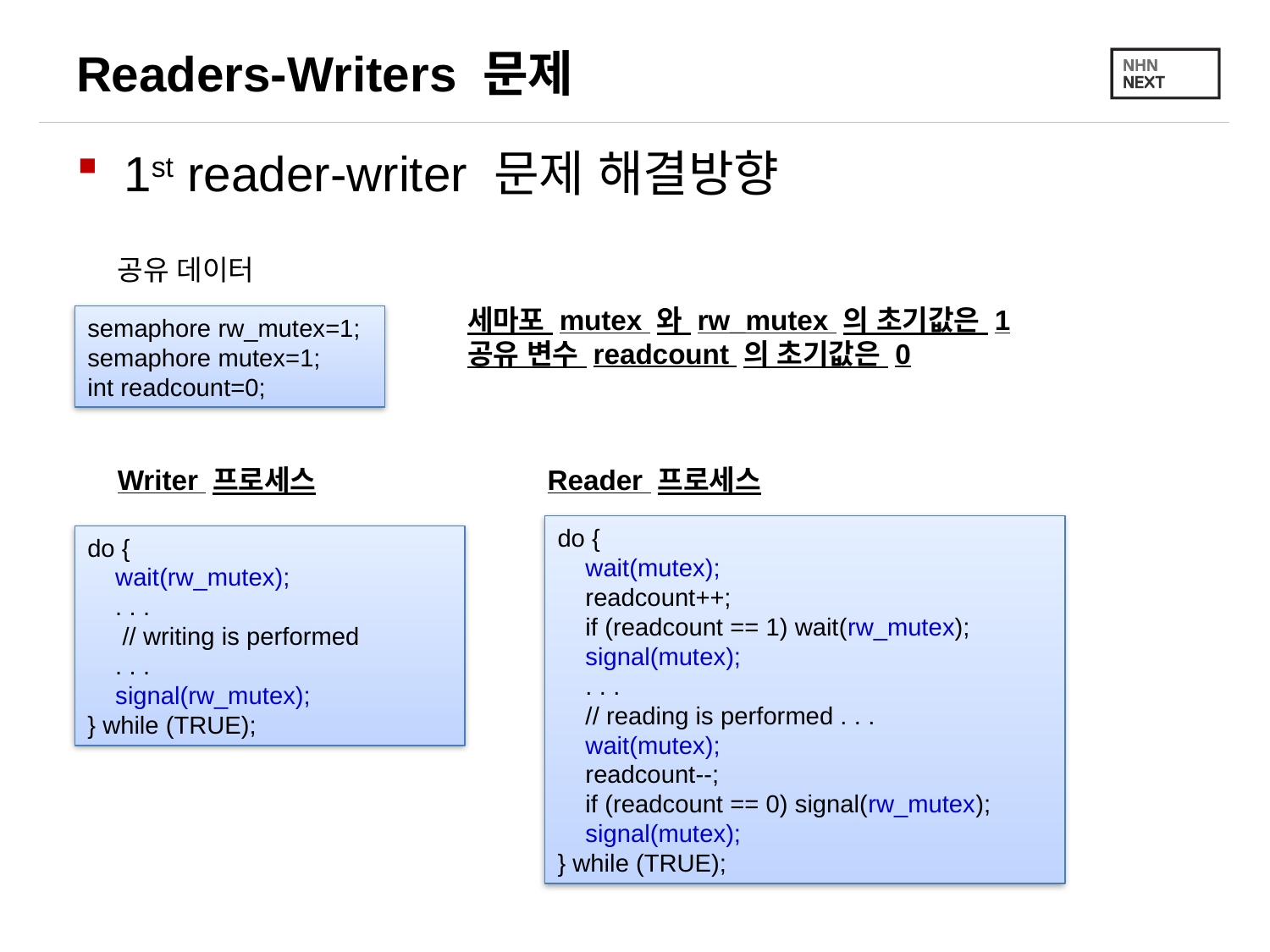

# Readers-Writers 문제
1st reader-writer 문제 해결방향
공유 데이터
세마포 mutex 와 rw_mutex 의 초기값은 1
공유 변수 readcount 의 초기값은 0
semaphore rw_mutex=1; semaphore mutex=1;
int readcount=0;
Writer 프로세스
Reader 프로세스
do {
    wait(mutex);
    readcount++;
    if (readcount == 1) wait(rw_mutex);
    signal(mutex);
    . . .
    // reading is performed . . .
    wait(mutex);
    readcount--;
    if (readcount == 0) signal(rw_mutex);
    signal(mutex);
} while (TRUE);
do {
    wait(rw_mutex);
    . . .
     // writing is performed
    . . .
    signal(rw_mutex);
} while (TRUE);